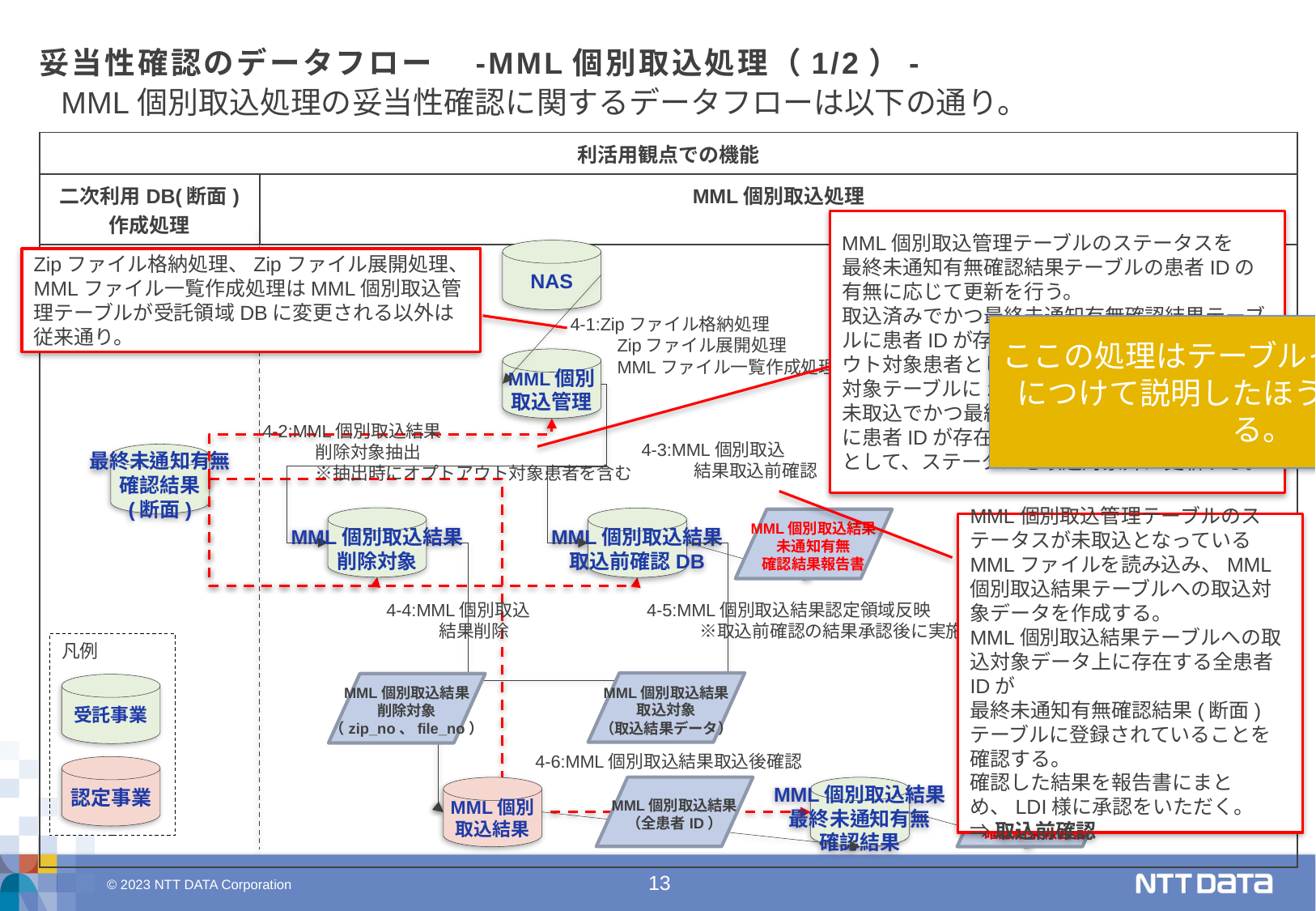

# 妥当性確認のデータフロー　-MML個別取込処理（1/2）-
MML個別取込処理の妥当性確認に関するデータフローは以下の通り。
| 利活用観点での機能 |  |
| --- | --- |
| 二次利用DB(断面) 作成処理 | MML個別取込処理 |
|  |  |
MML個別取込管理テーブルのステータスを
最終未通知有無確認結果テーブルの患者IDの
有無に応じて更新を行う。
取込済みでかつ最終未通知有無確認結果テーブルに患者IDが存在しないレコードはオプトアウト対象患者として、MML個別取込結果削除対象テーブルにzip_no、file_noを格納する。
未取込でかつ最終未通知有無確認結果テーブルに患者IDが存在しないレコードは未通知患者として、ステータスを取込対象外に更新する。
NAS
Zipファイル格納処理、Zipファイル展開処理、MMLファイル一覧作成処理はMML個別取込管理テーブルが受託領域DBに変更される以外は従来通り。
4-1:Zipファイル格納処理
　　  Zipファイル展開処理
　　  MMLファイル一覧作成処理
ここの処理はテーブルイメージを参考につけて説明したほうが良い気がする。
MML個別取込管理
4-2:MML個別取込結果
　　　削除対象抽出
　　　※抽出時にオプトアウト対象患者を含む
4-3:MML個別取込
　　　結果取込前確認
最終未通知有無
確認結果
(断面)
MML個別取込結果
削除対象
MML個別取込結果
取込前確認DB
MML個別取込結果
未通知有無
確認結果報告書
MML個別取込管理テーブルのステータスが未取込となっているMMLファイルを読み込み、MML個別取込結果テーブルへの取込対象データを作成する。
MML個別取込結果テーブルへの取込対象データ上に存在する全患者IDが
最終未通知有無確認結果(断面)
テーブルに登録されていることを確認する。
確認した結果を報告書にまとめ、LDI様に承認をいただく。
⇒取込前確認
4-4:MML個別取込
　　　結果削除
4-5:MML個別取込結果認定領域反映
　　　※取込前確認の結果承認後に実施
凡例
受託事業
認定事業
MML個別取込結果
取込対象
（取込結果データ）
MML個別取込結果
削除対象
（zip_no、file_no）
4-6:MML個別取込結果取込後確認
MML個別取込結果
（全患者ID）
MML個別取込結果
MML個別取込結果
最終未通知有無
確認結果
MML個別取込結果
最終未通知有無
確認結果報告書